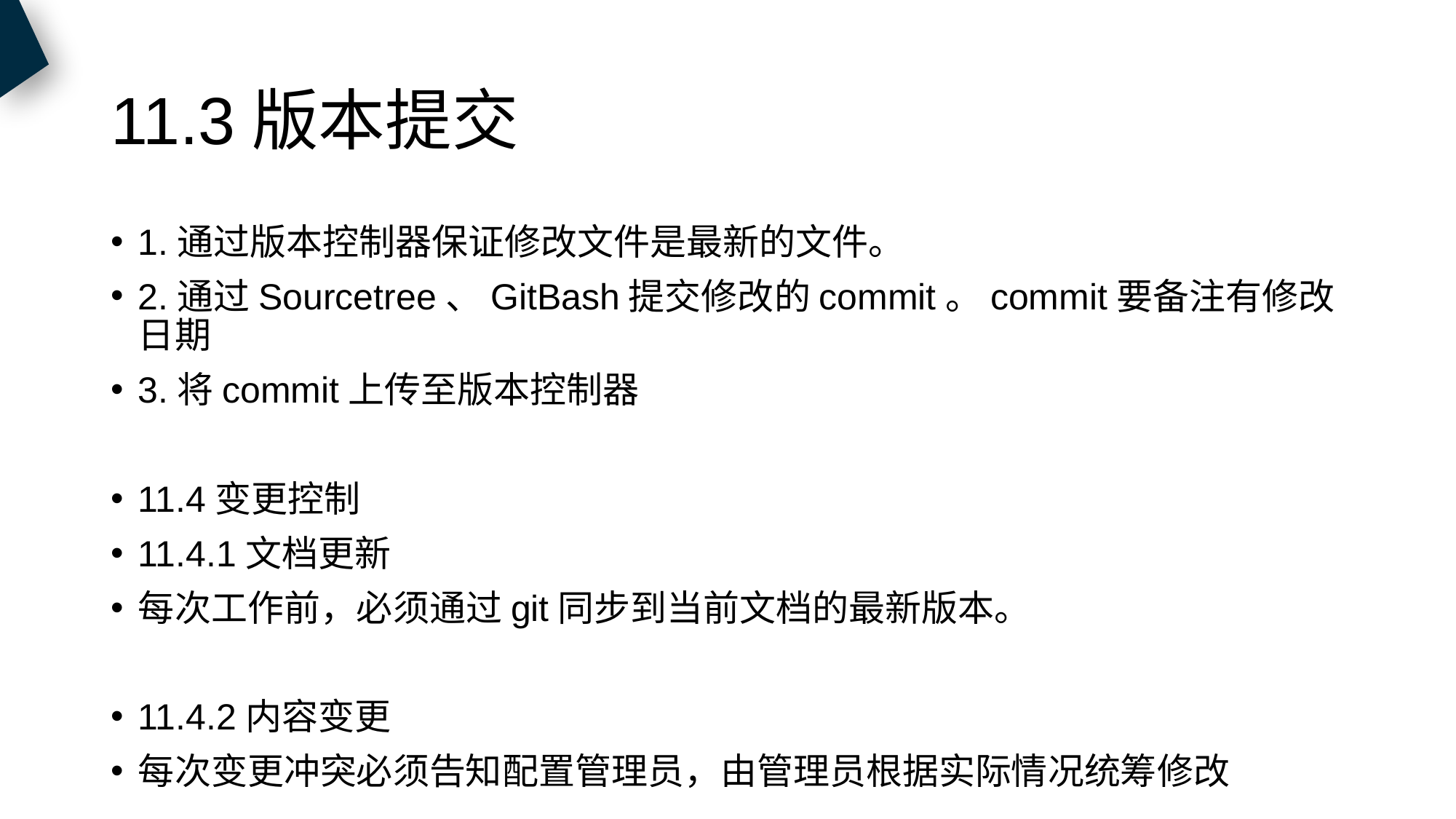

# 11.3版本提交
1.通过版本控制器保证修改文件是最新的文件。
2.通过Sourcetree、GitBash提交修改的commit。commit要备注有修改日期
3.将commit上传至版本控制器

11.4变更控制
11.4.1文档更新
每次工作前，必须通过git同步到当前文档的最新版本。

11.4.2内容变更
每次变更冲突必须告知配置管理员，由管理员根据实际情况统筹修改